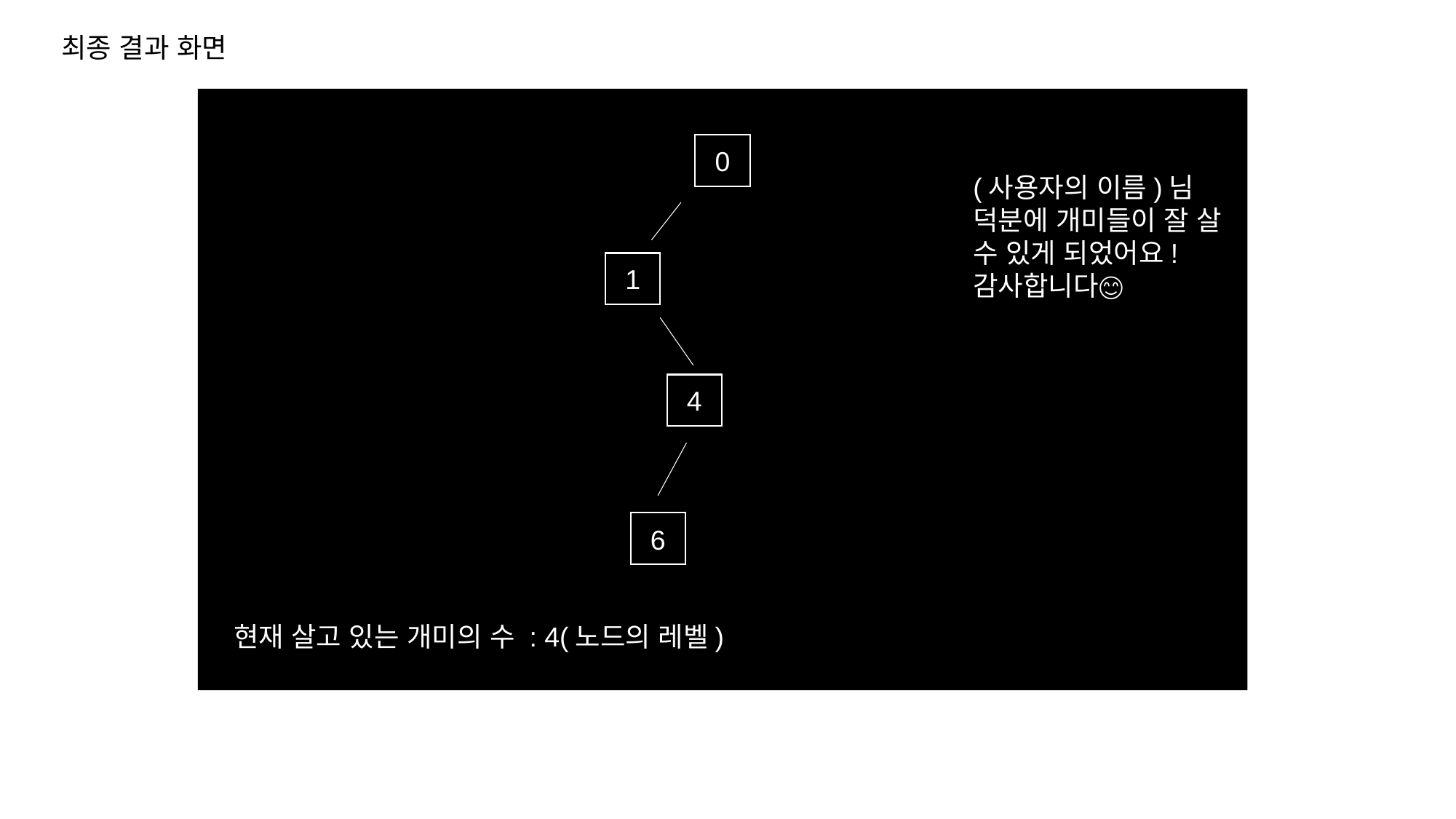

최종 결과 화면

0
(사용자의 이름)님 덕분에 개미들이 잘 살 수 있게 되었어요! 감사합니다😊
1
4
6
현재 살고 있는 개미의 수 : 4(노드의 레벨)